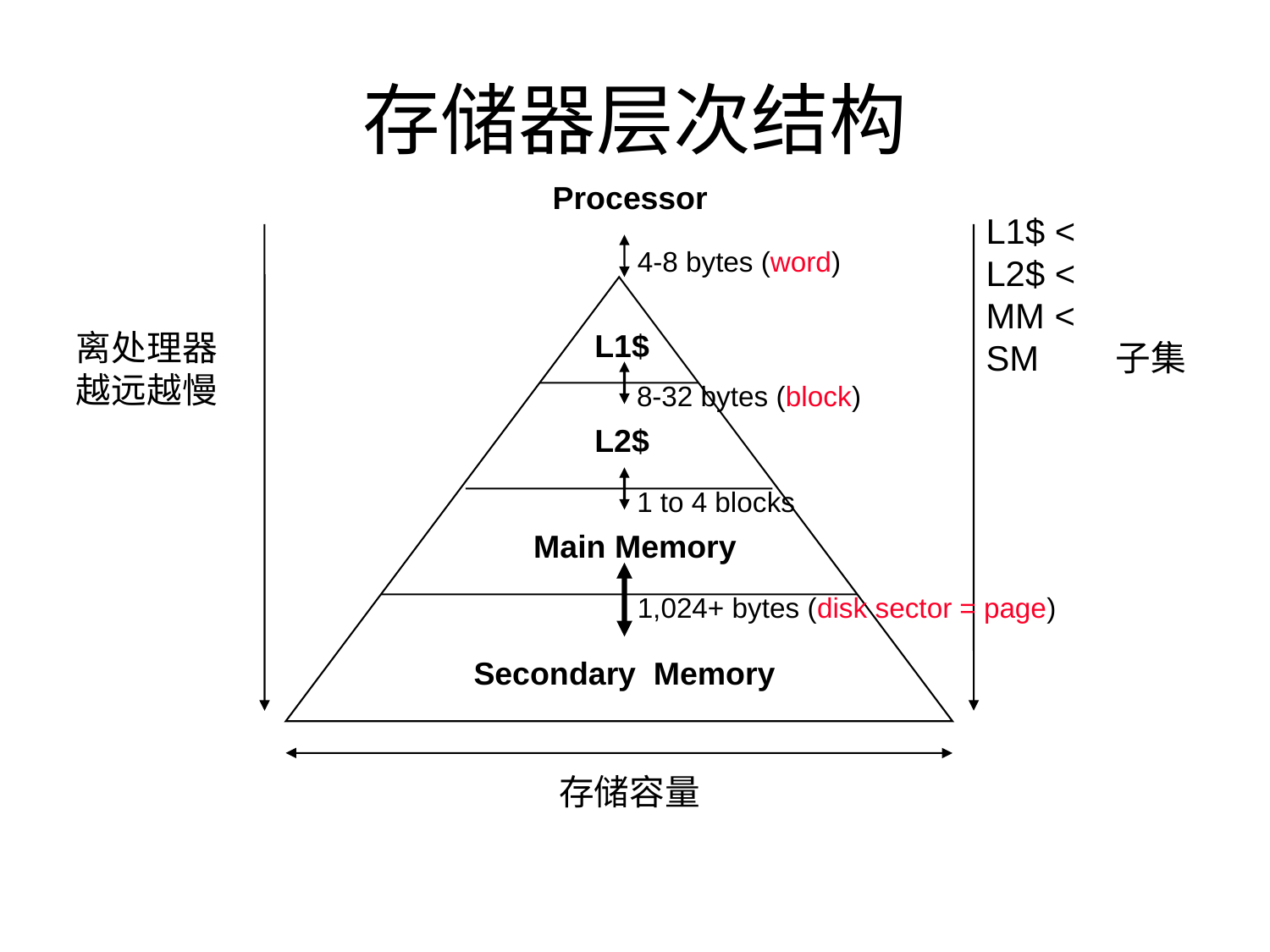

# 存储器层次结构
Processor
L1$ <
L2$ <
MM <
SM       子集

4-8 bytes (word)
8-32 bytes (block)
1 to 4 blocks
1,024+ bytes (disk sector = page)

离处理器越远越慢
L1$

L2$

Main Memory

Secondary  Memory

存储容量